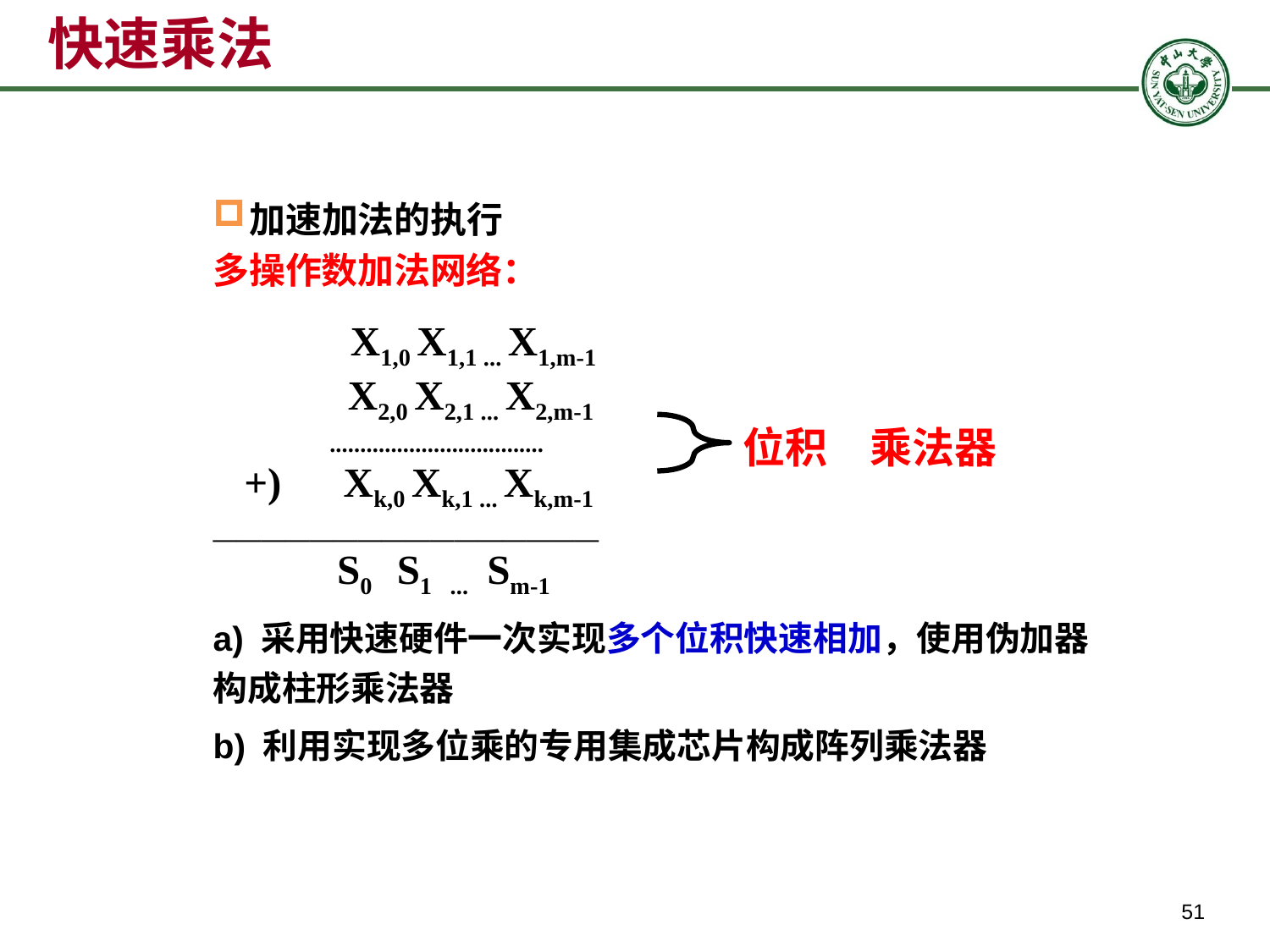

# 快速乘法
加速加法的执行
多操作数加法网络：
 	           X1,0 X1,1 ... X1,m-1
             X2,0 X2,1 ... X2,m-1
                   ...................................
   +)      Xk,0 Xk,1 ... Xk,m-1
————————————————
　　　　    S0    S1   ...   Sm-1
a) 采用快速硬件一次实现多个位积快速相加，使用伪加器构成柱形乘法器
b) 利用实现多位乘的专用集成芯片构成阵列乘法器

位积　乘法器